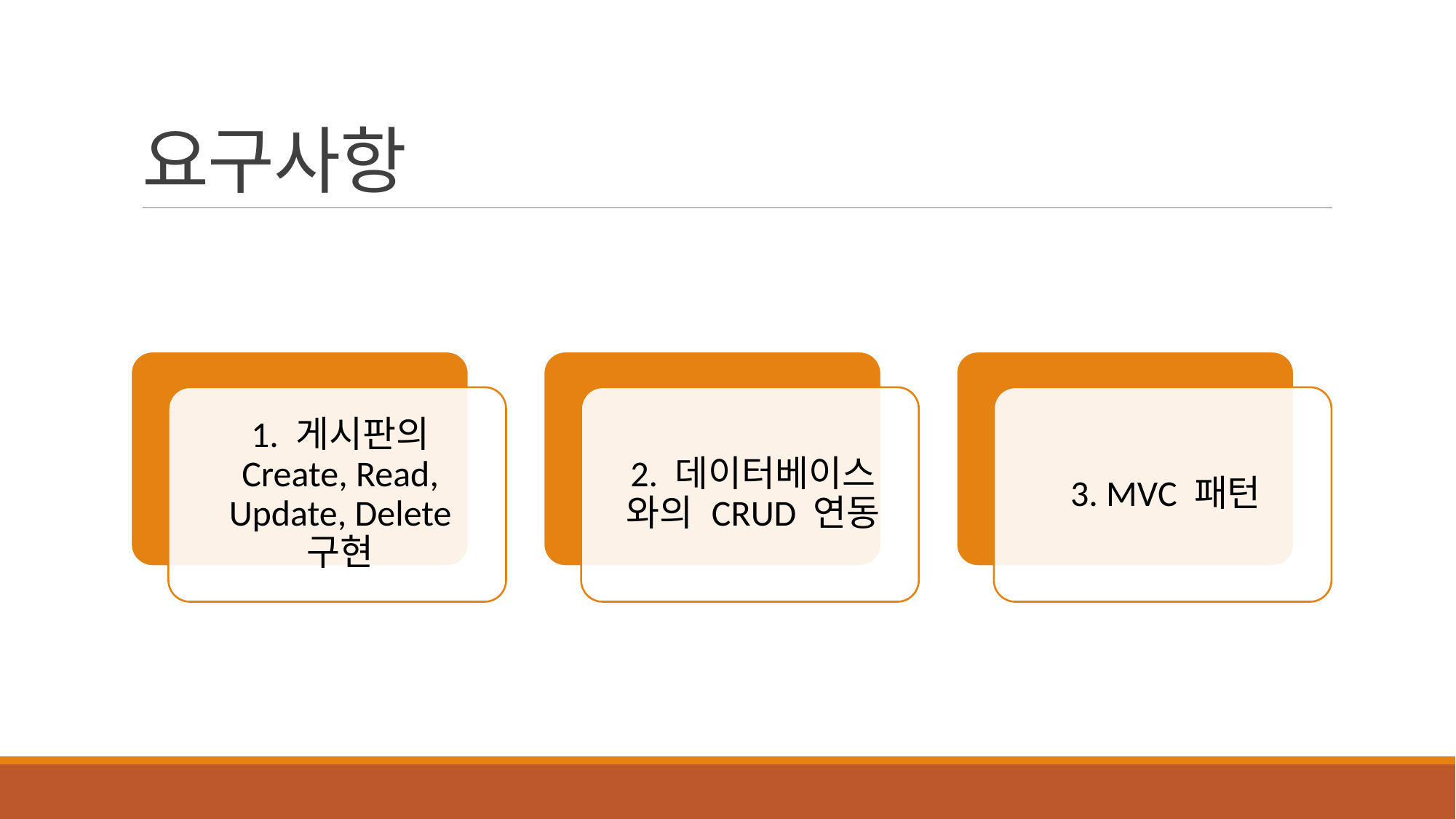

# 요구사항
1. 게시판의 Create, Read, Update, Delete 구현
2. 데이터베이스 와의 CRUD 연동
3. MVC 패턴